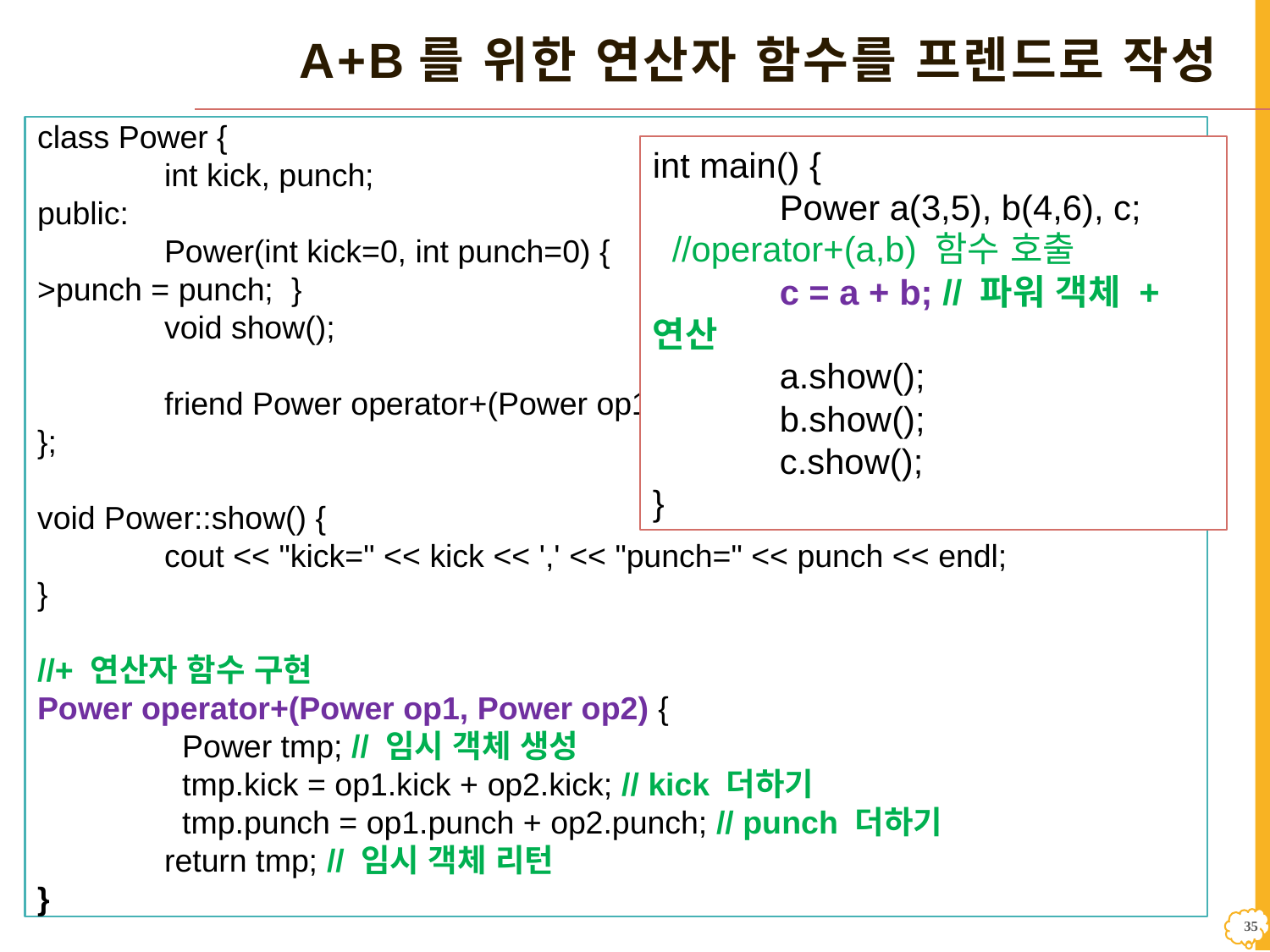

# a+b를 위한 연산자 함수를 프렌드로 작성

class Power {
	int kick, punch;
public:
	Power(int kick=0, int punch=0) {		this->kick = kick; this->punch = punch; 	}
	void show();

	friend Power operator+(Power op1, Power op2); // 프렌드 선언
};

void Power::show() {
	cout << "kick=" << kick << ',' << "punch=" << punch << endl;
}

//+ 연산자 함수 구현
Power operator+(Power op1, Power op2) {
	  Power tmp; // 임시 객체 생성
	  tmp.kick = op1.kick + op2.kick; // kick 더하기
	  tmp.punch = op1.punch + op2.punch; // punch 더하기
   	return tmp; // 임시 객체 리턴
}
int main() {
	Power a(3,5), b(4,6), c;
  //operator+(a,b) 함수 호출
	c = a + b; // 파워 객체 + 연산
	a.show();
	b.show();
	c.show();
}
35